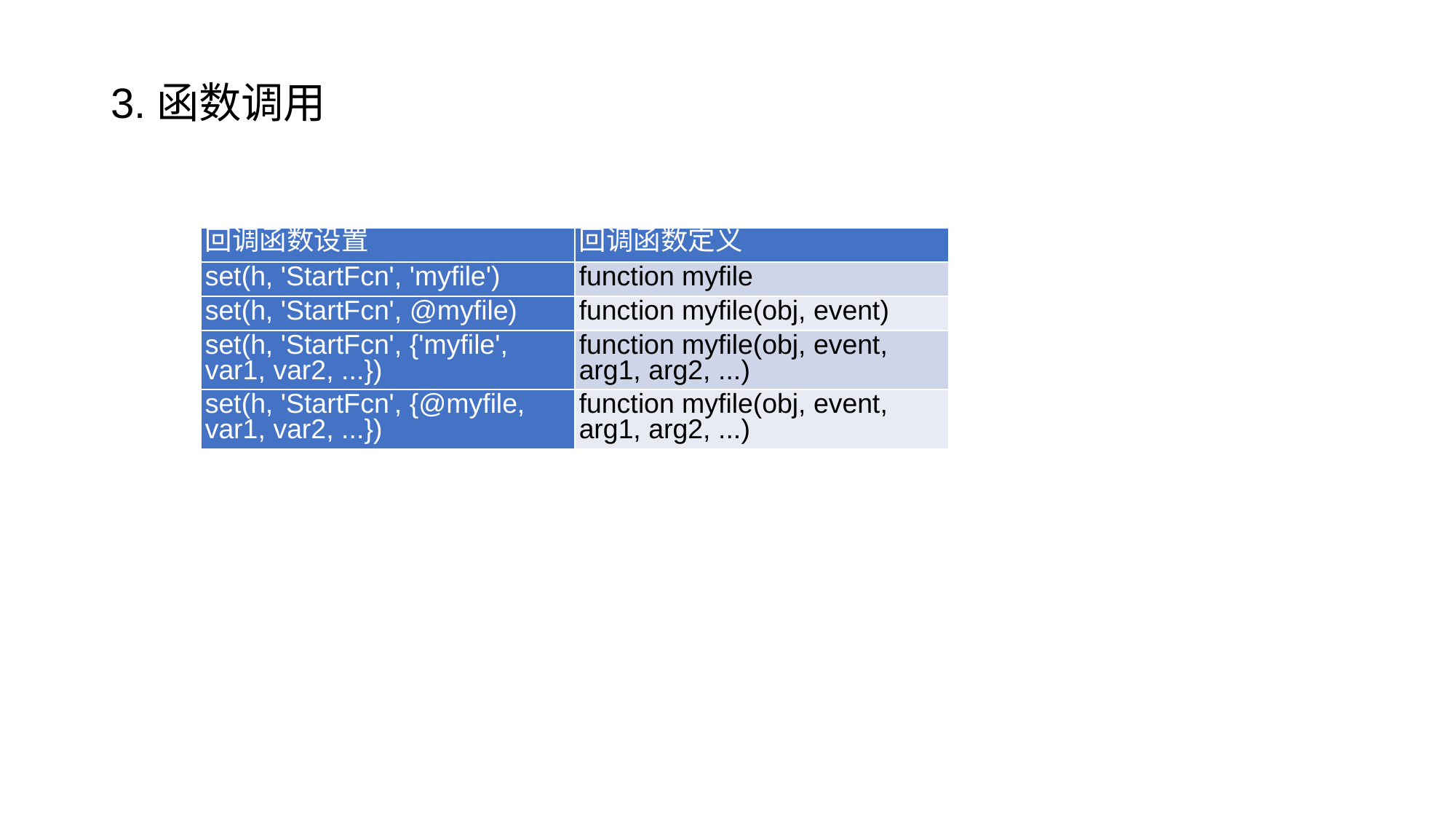

3.函数调用
| 回调函数设置 | 回调函数定义 |
| --- | --- |
| set(h, 'StartFcn', 'myfile') | function myfile |
| set(h, 'StartFcn', @myfile) | function myfile(obj, event) |
| set(h, 'StartFcn', {'myfile', var1, var2, ...}) | function myfile(obj, event, arg1, arg2, ...) |
| set(h, 'StartFcn', {@myfile, var1, var2, ...}) | function myfile(obj, event, arg1, arg2, ...) |